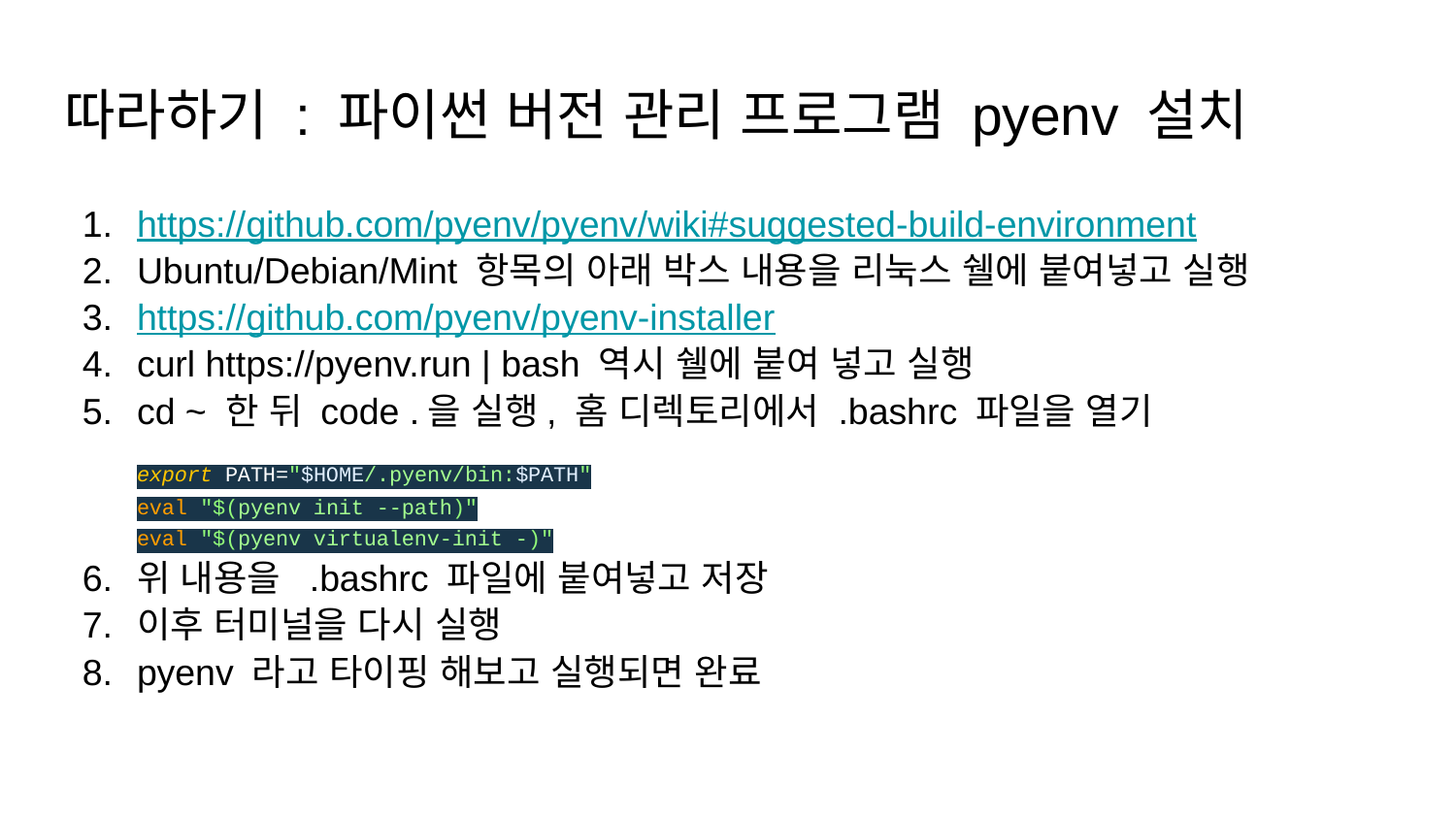

# 따라하기 : 파이썬 버전 관리 프로그램 pyenv 설치
https://github.com/pyenv/pyenv/wiki#suggested-build-environment
Ubuntu/Debian/Mint 항목의 아래 박스 내용을 리눅스 쉘에 붙여넣고 실행
https://github.com/pyenv/pyenv-installer
curl https://pyenv.run | bash 역시 쉘에 붙여 넣고 실행
cd ~ 한 뒤 code .을 실행, 홈 디렉토리에서 .bashrc 파일을 열기
export PATH="$HOME/.pyenv/bin:$PATH"
eval "$(pyenv init --path)"
eval "$(pyenv virtualenv-init -)"
위 내용을  .bashrc 파일에 붙여넣고 저장
이후 터미널을 다시 실행
pyenv 라고 타이핑 해보고 실행되면 완료